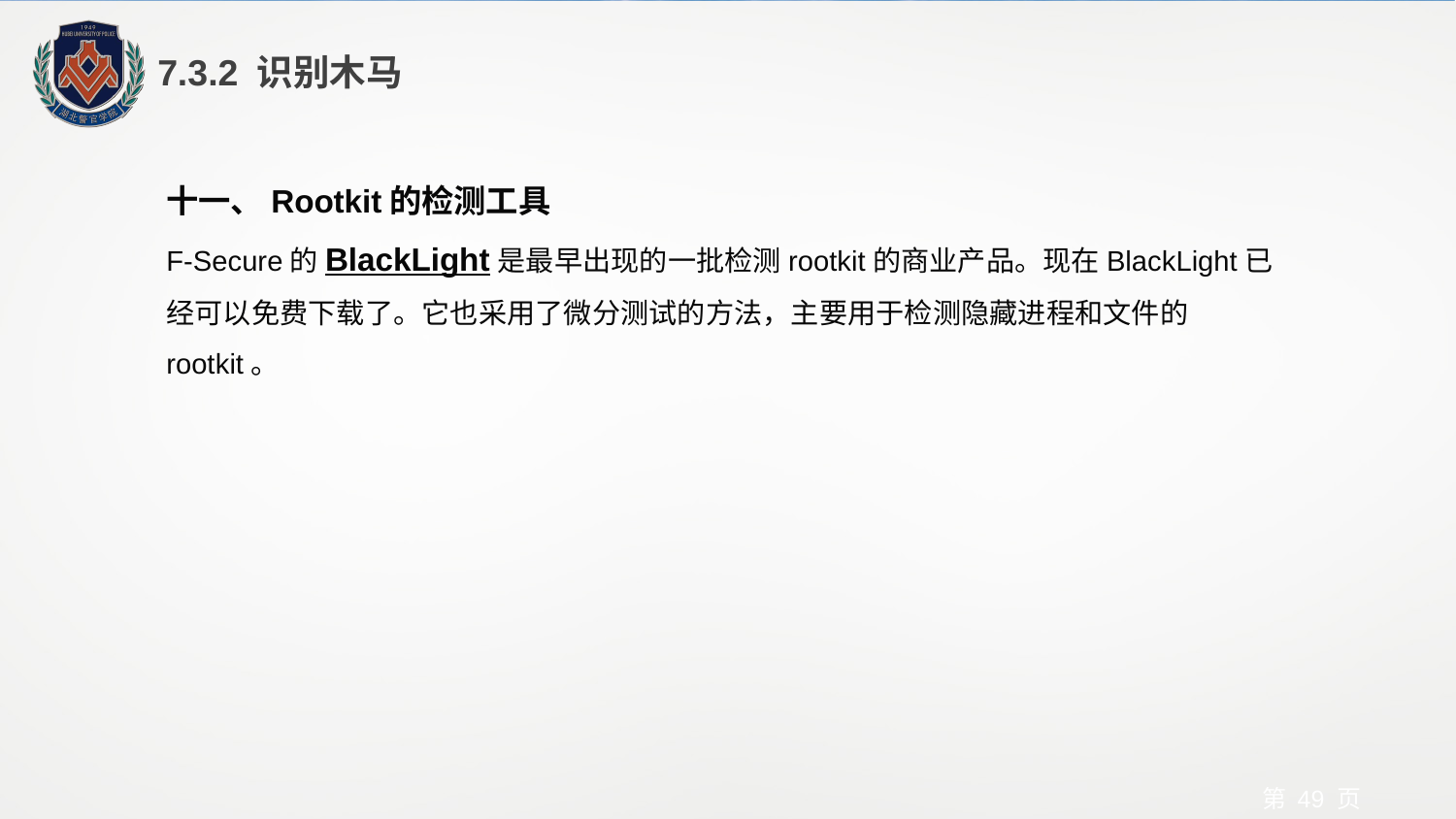

7.3.2 识别木马
十一、Rootkit的检测工具
F-Secure的BlackLight是最早出现的一批检测rootkit的商业产品。现在BlackLight已经可以免费下载了。它也采用了微分测试的方法，主要用于检测隐藏进程和文件的rootkit。